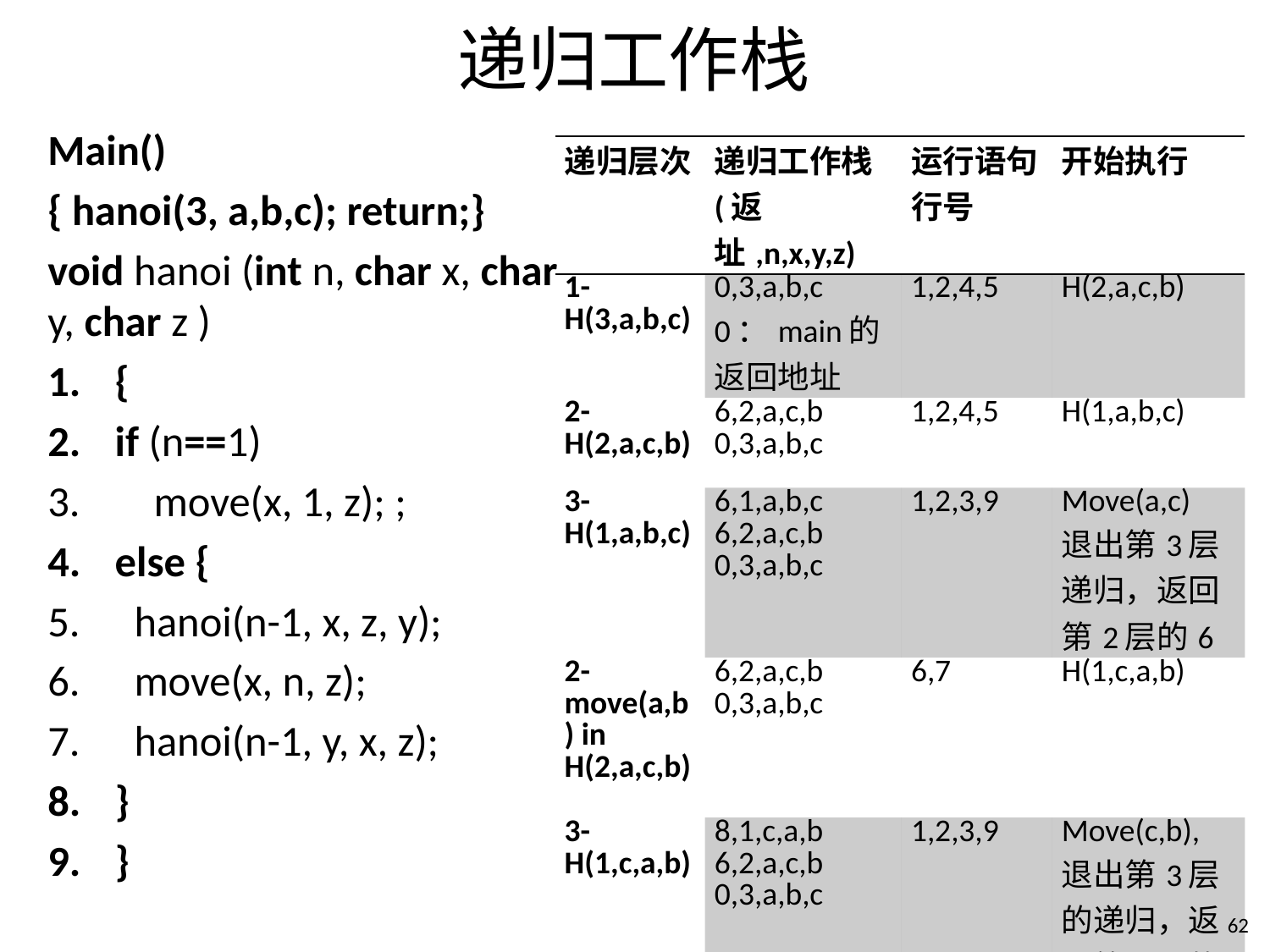

# 递归工作栈
Main()
{ hanoi(3, a,b,c); return;}
void hanoi (int n, char x, char y, char z )
{
if (n==1)
    move(x, 1, z); ;
else {
  hanoi(n-1, x, z, y);
  move(x, n, z);
  hanoi(n-1, y, x, z);
}
}

| 递归层次 | 递归工作栈 (返址,n,x,y,z) | 运行语句行号 | 开始执行 |
| --- | --- | --- | --- |
| 1-H(3,a,b,c) | 0,3,a,b,c 0：main的返回地址 | 1,2,4,5 | H(2,a,c,b) |
| 2- H(2,a,c,b) | 6,2,a,c,b 0,3,a,b,c | 1,2,4,5 | H(1,a,b,c) |
| 3- H(1,a,b,c) | 6,1,a,b,c 6,2,a,c,b 0,3,a,b,c | 1,2,3,9 | Move(a,c) 退出第3层递归，返回第2层的6 |
| 2-move(a,b) in H(2,a,c,b) | 6,2,a,c,b 0,3,a,b,c | 6,7 | H(1,c,a,b) |
| 3-H(1,c,a,b) | 8,1,c,a,b 6,2,a,c,b 0,3,a,b,c | 1,2,3,9 | Move(c,b), 退出第3层的递归，返回第2层的 |
62